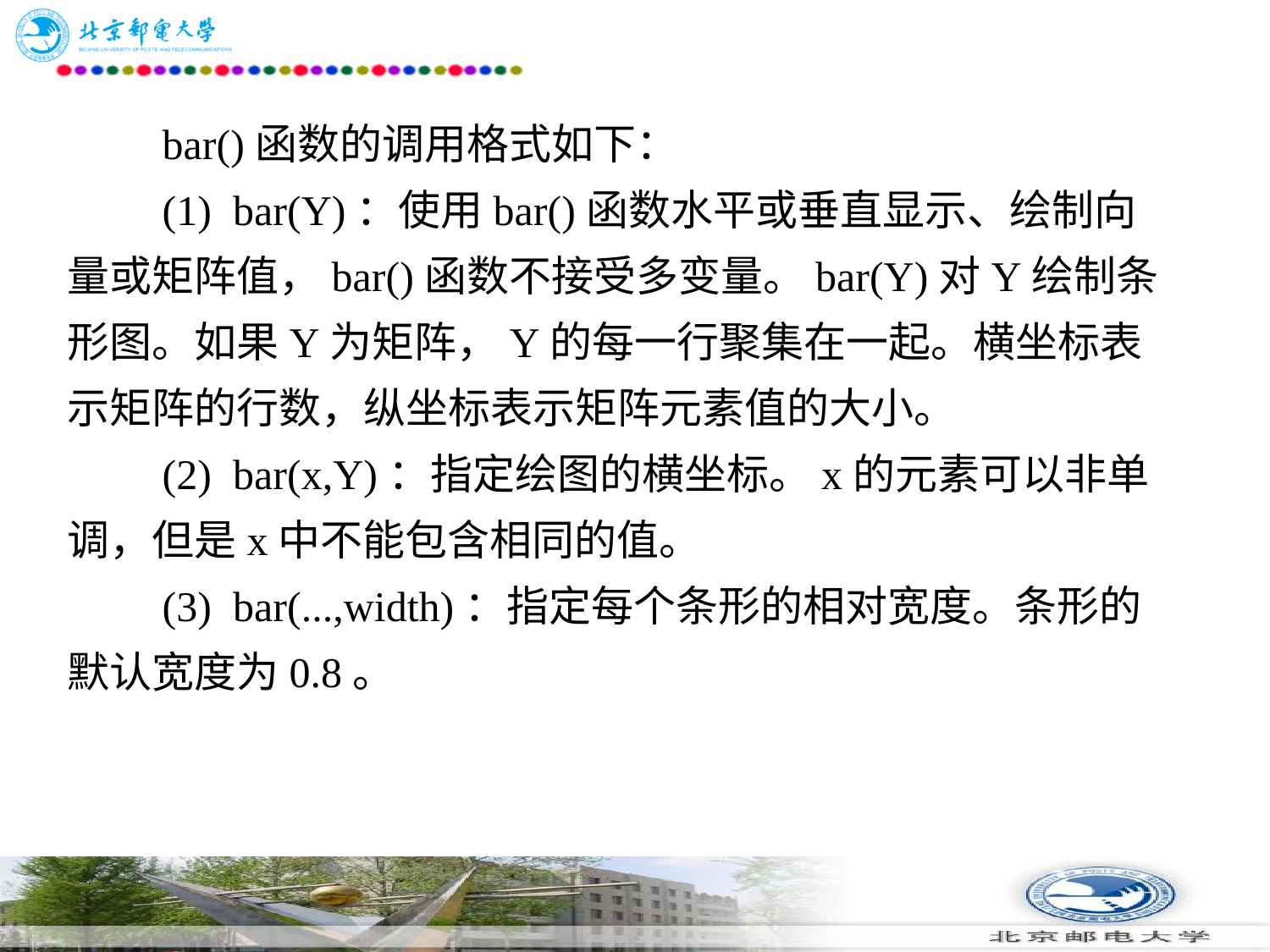

# bar()函数的调用格式如下： 　　(1)  bar(Y)：使用bar()函数水平或垂直显示、绘制向量或矩阵值，bar()函数不接受多变量。bar(Y)对Y绘制条形图。如果Y为矩阵，Y的每一行聚集在一起。横坐标表示矩阵的行数，纵坐标表示矩阵元素值的大小。 　　(2)  bar(x,Y)：指定绘图的横坐标。x的元素可以非单调，但是x中不能包含相同的值。 　　(3)  bar(...,width)：指定每个条形的相对宽度。条形的默认宽度为0.8。